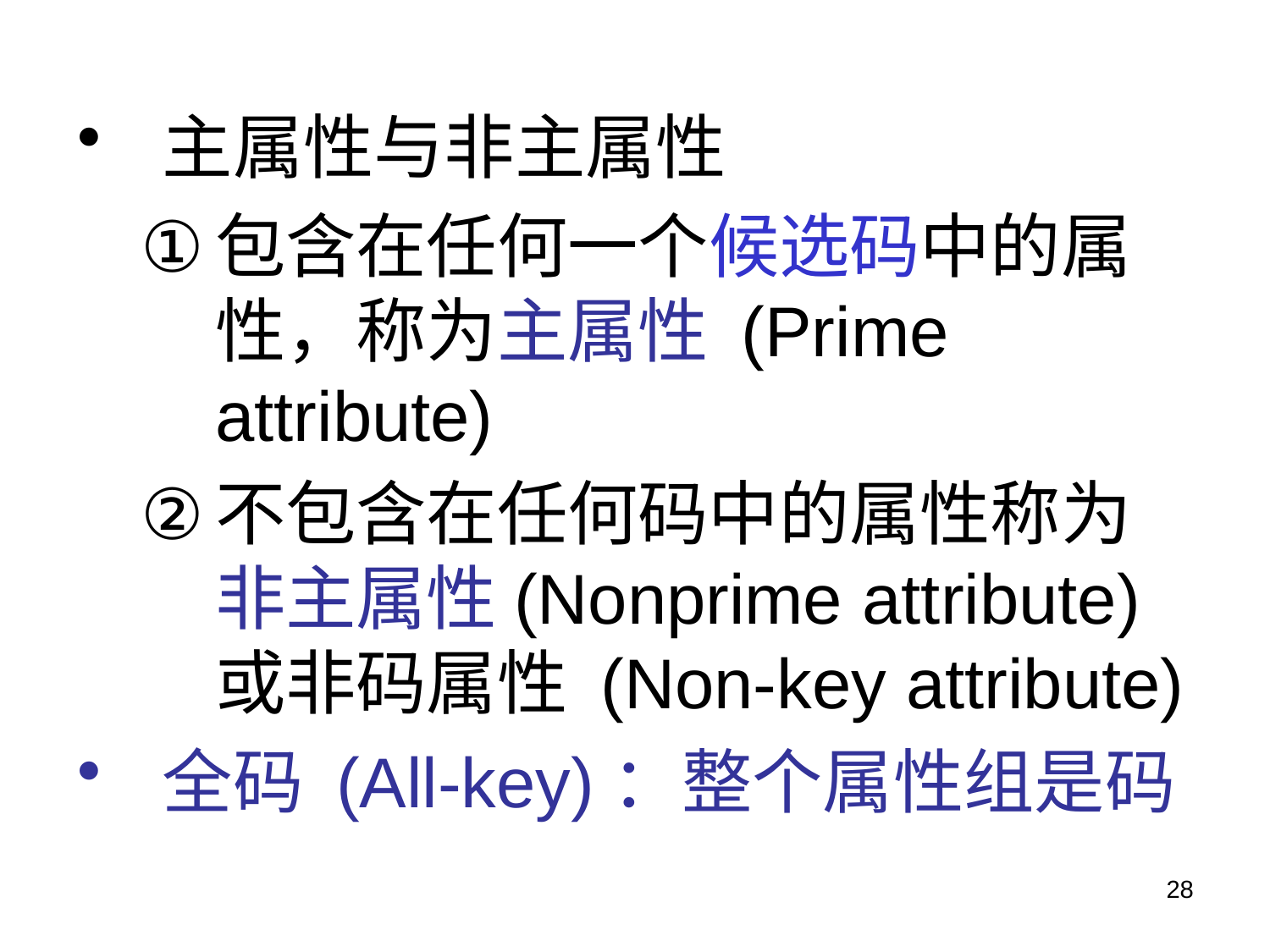

主属性与非主属性
包含在任何一个候选码中的属性，称为主属性 (Prime attribute)
不包含在任何码中的属性称为非主属性(Nonprime attribute)或非码属性 (Non-key attribute)
全码 (All-key)：整个属性组是码
28